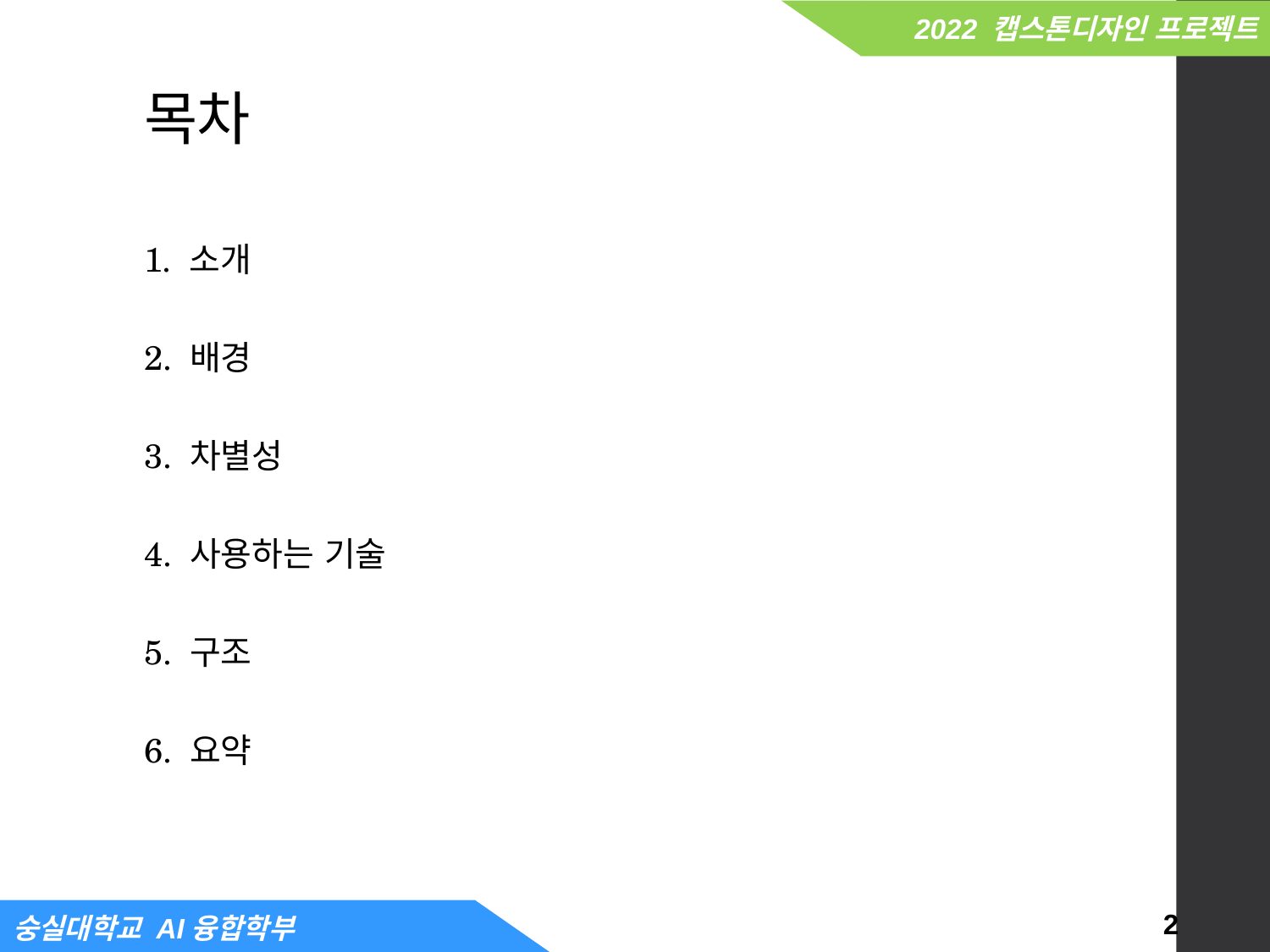

# 목차

1. 소개

2. 배경

3. 차별성

4. 사용하는 기술

5. 구조

6. 요약